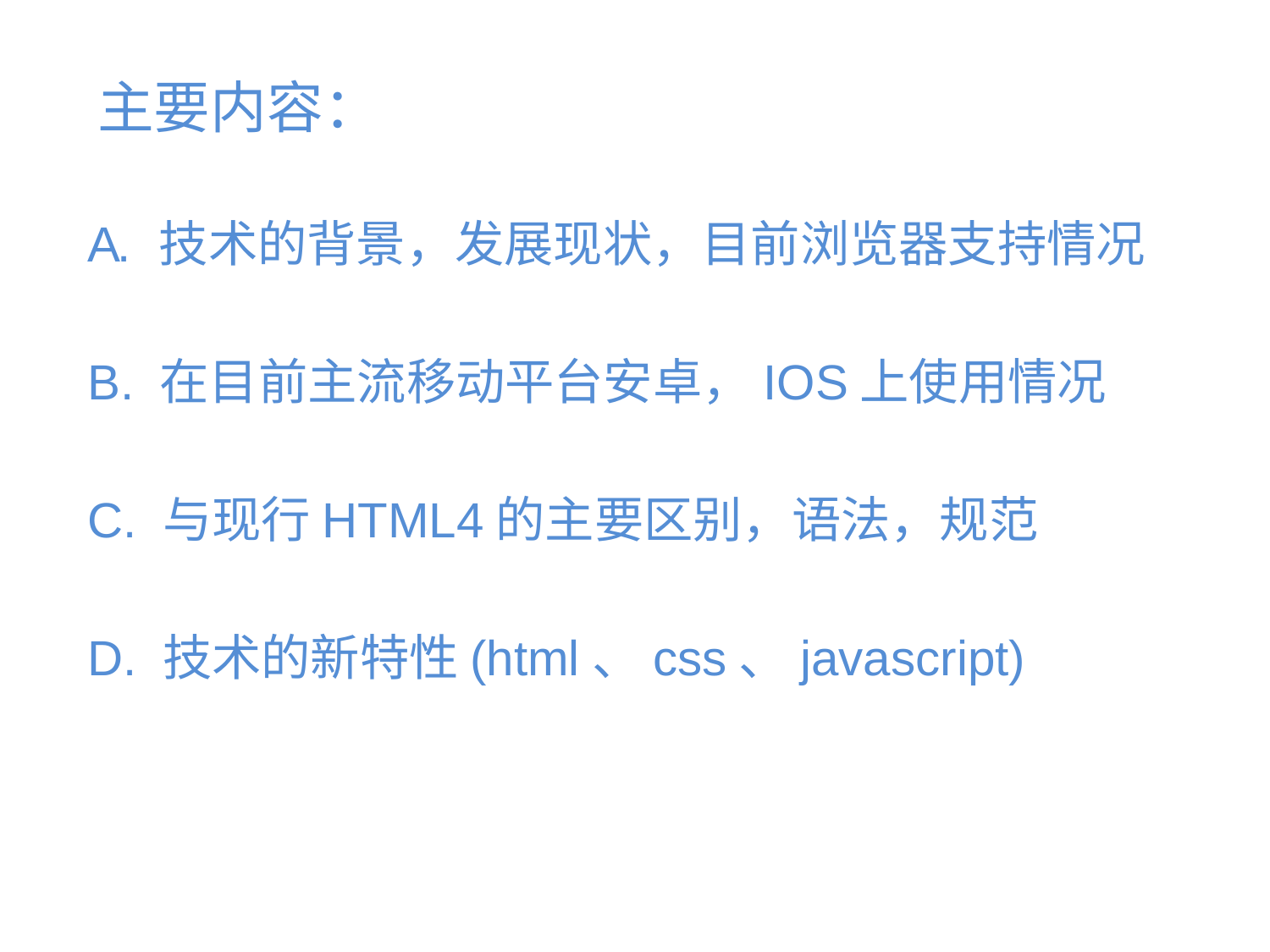

主要内容：
技术的背景，发展现状，目前浏览器支持情况

B. 在目前主流移动平台安卓，IOS上使用情况

C. 与现行HTML4的主要区别，语法，规范

D. 技术的新特性(html、css、javascript)